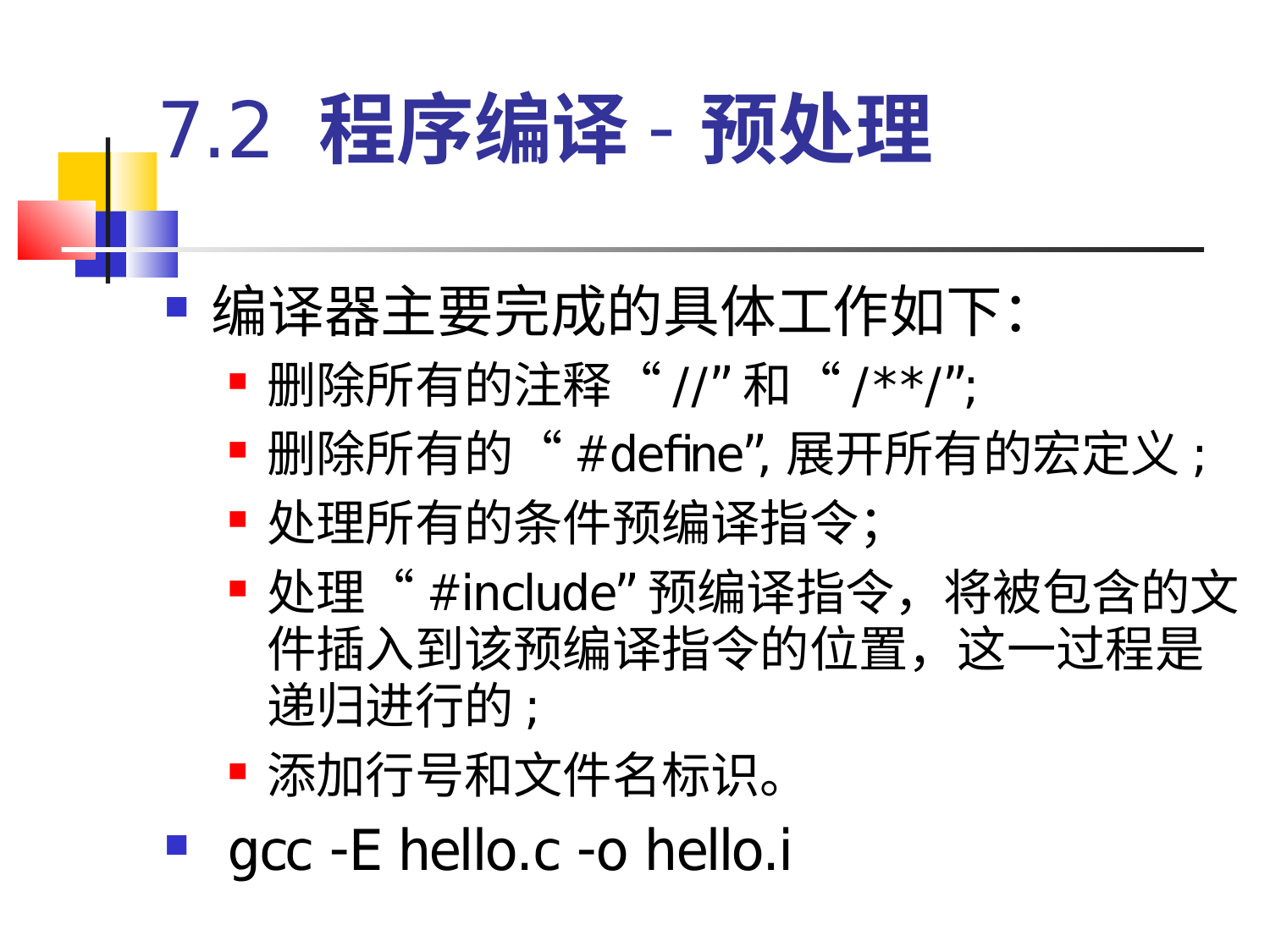

# 7.2 程序编译-预处理
编译器主要完成的具体工作如下：
删除所有的注释“//”和“/**/”;
删除所有的“#define”,展开所有的宏定义;
处理所有的条件预编译指令；
处理“#include”预编译指令，将被包含的文件插入到该预编译指令的位置，这一过程是递归进行的;
添加行号和文件名标识。
 gcc -E hello.c -o hello.i